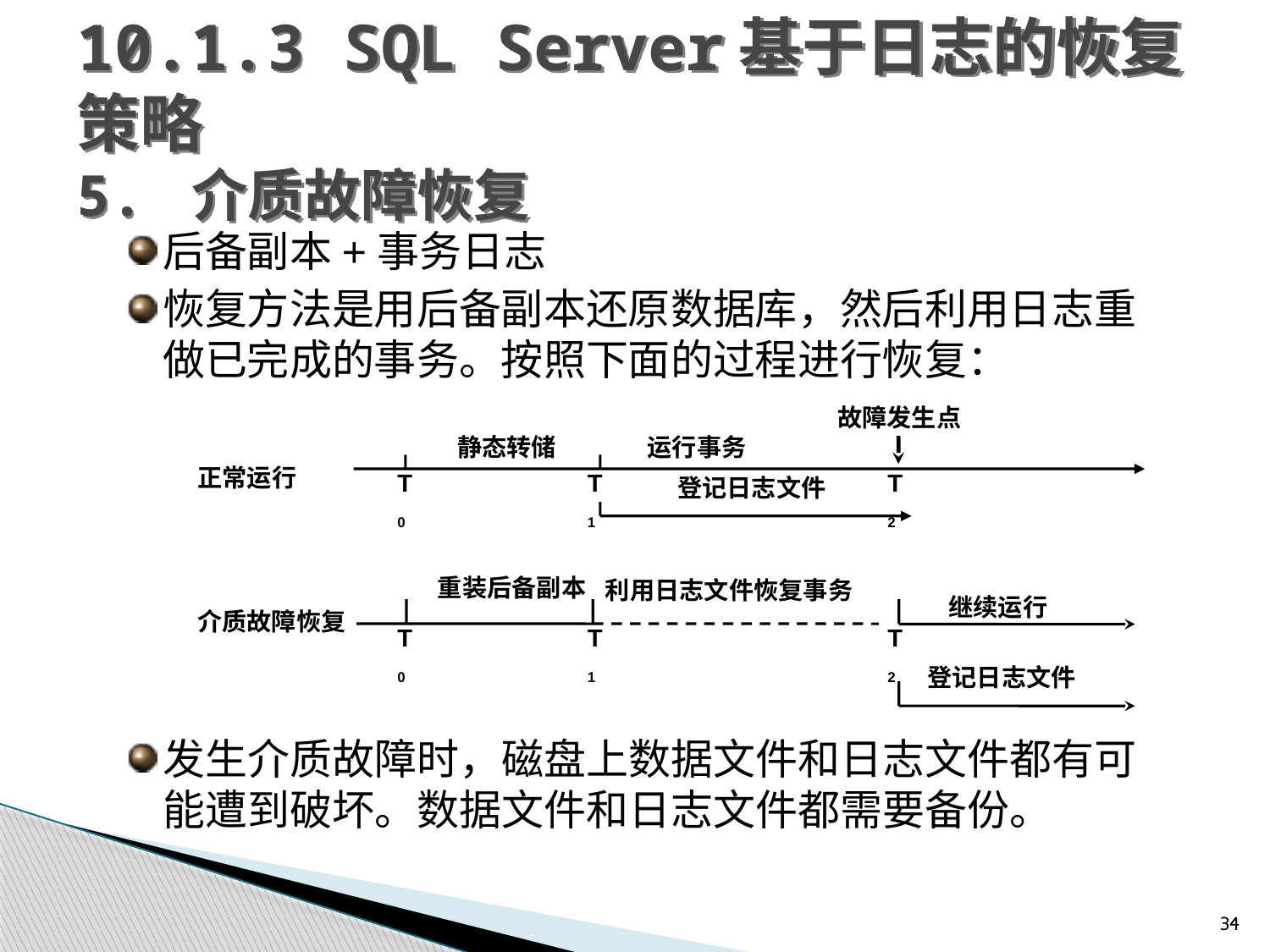

# 10.1.3 SQL Server基于日志的恢复策略 5. 介质故障恢复
后备副本+事务日志
恢复方法是用后备副本还原数据库，然后利用日志重做已完成的事务。按照下面的过程进行恢复：
故障发生点
静态转储
运行事务

正常运行
T0
T1
T2
登记日志文件

重装后备副本
利用日志文件恢复事务
继续运行

介质故障恢复
T0
T1
T2

登记日志文件

发生介质故障时，磁盘上数据文件和日志文件都有可能遭到破坏。数据文件和日志文件都需要备份。
34